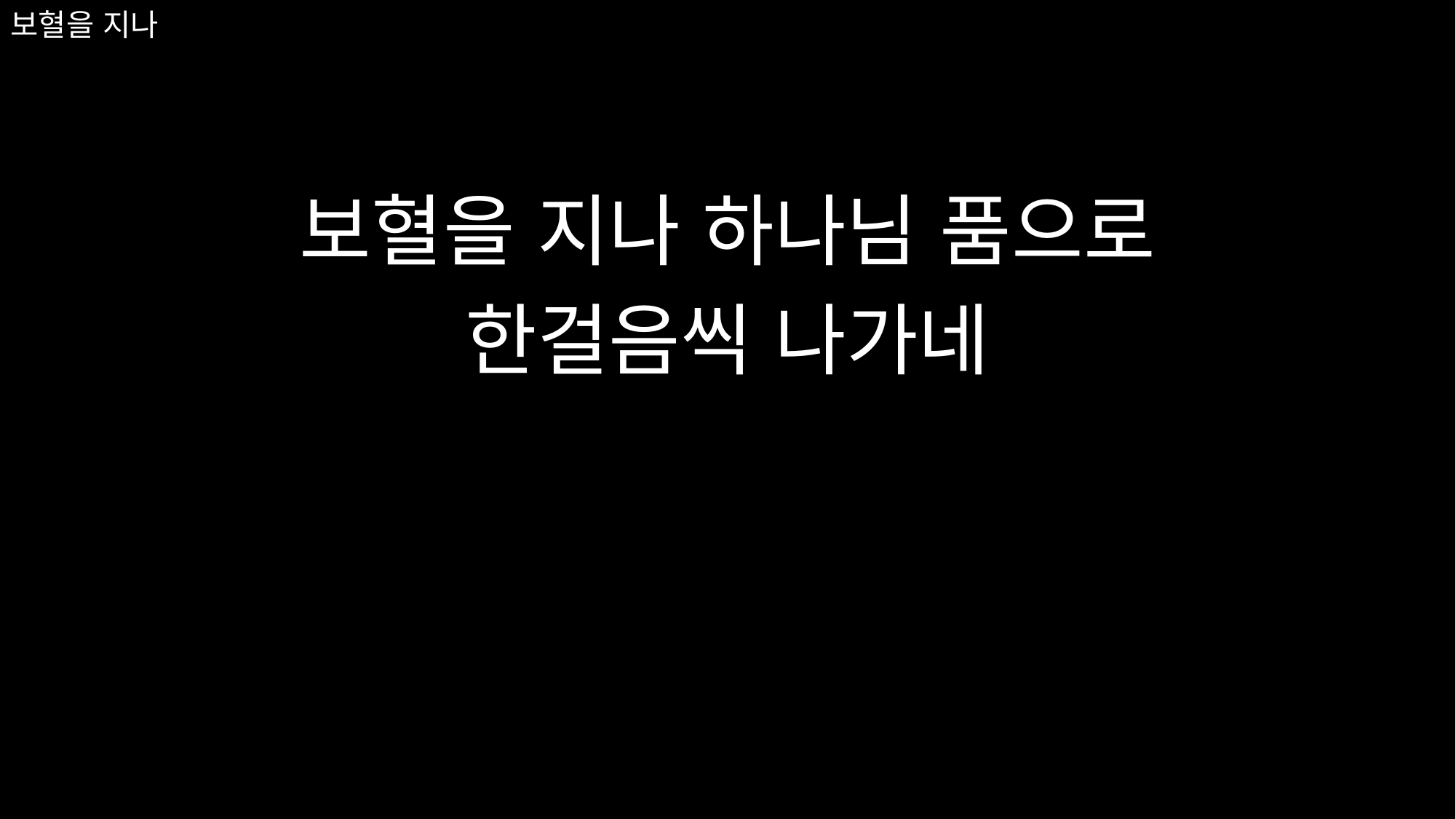

보혈을 지나 하나님 품으로
한걸음씩 나가네
# 보혈을 지나